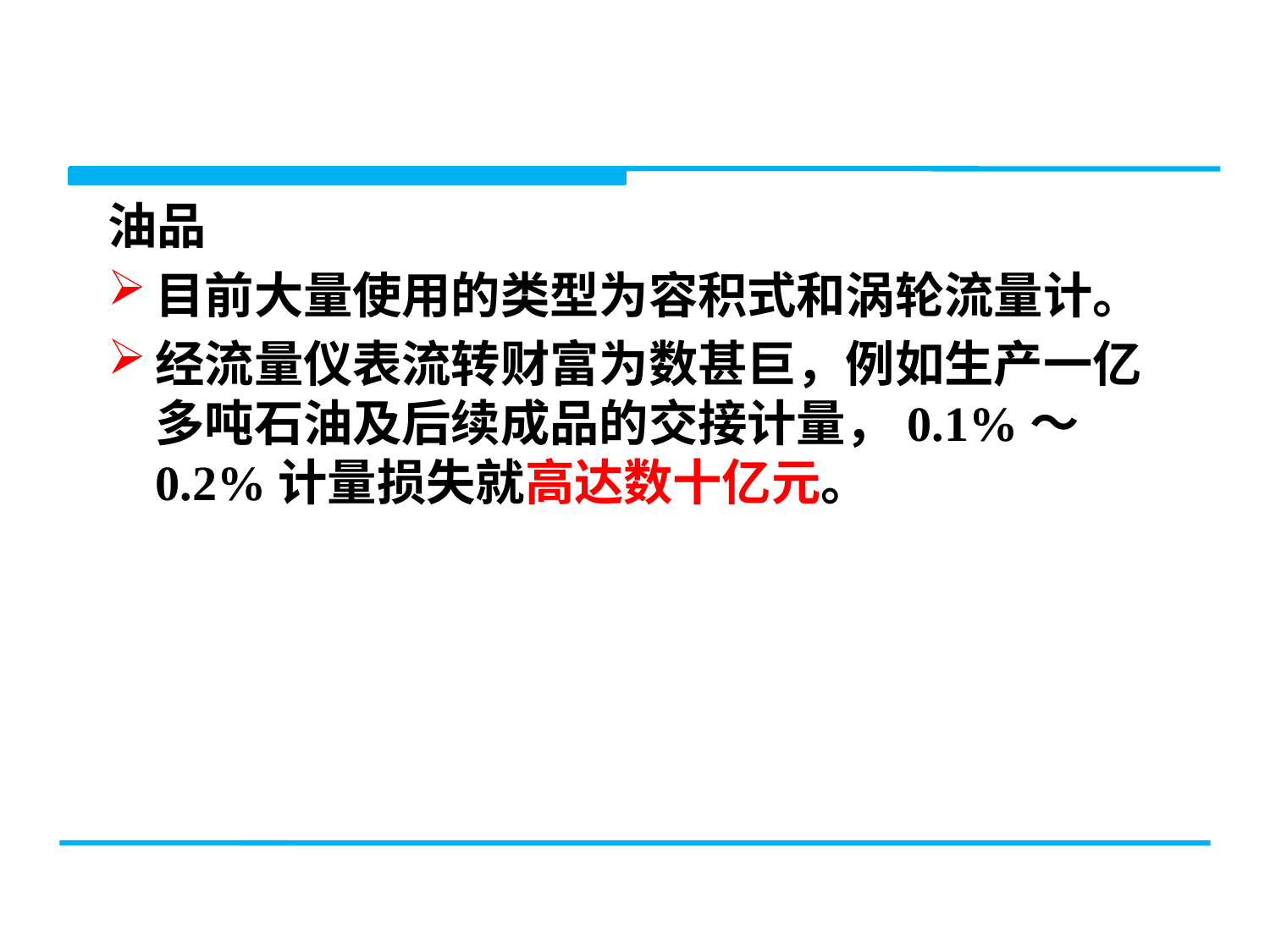

油品
目前大量使用的类型为容积式和涡轮流量计。
经流量仪表流转财富为数甚巨，例如生产一亿多吨石油及后续成品的交接计量，0.1%～0.2%计量损失就高达数十亿元。